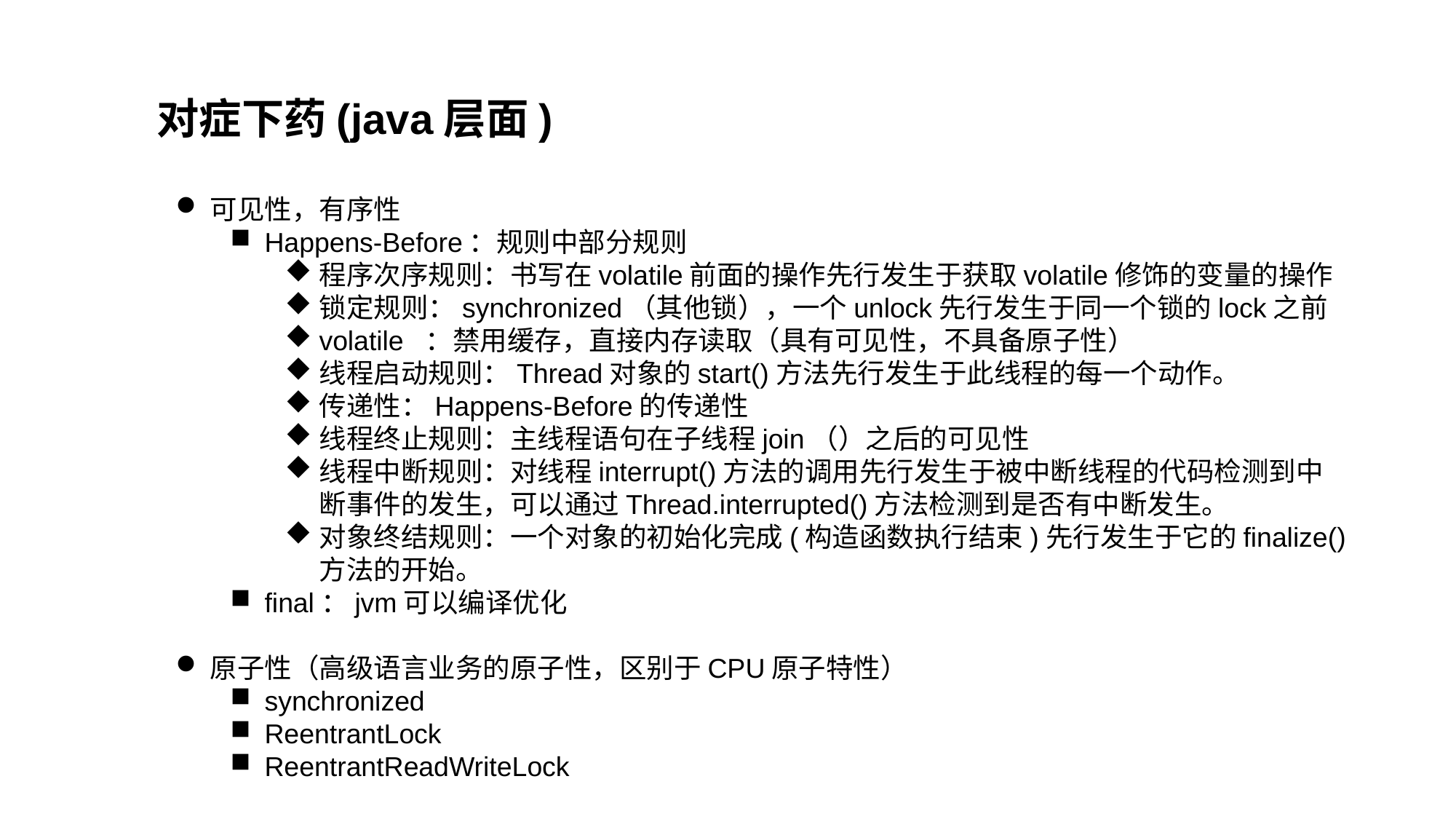

对症下药(java层面)
可见性，有序性
Happens-Before：规则中部分规则
程序次序规则：书写在volatile前面的操作先行发生于获取volatile修饰的变量的操作
锁定规则：synchronized（其他锁），一个unlock先行发生于同一个锁的lock之前
volatile  ：禁用缓存，直接内存读取（具有可见性，不具备原子性）
线程启动规则：Thread对象的start()方法先行发生于此线程的每一个动作。
传递性：Happens-Before的传递性
线程终止规则：主线程语句在子线程join（）之后的可见性
线程中断规则：对线程interrupt()方法的调用先行发生于被中断线程的代码检测到中断事件的发生，可以通过Thread.interrupted()方法检测到是否有中断发生。
对象终结规则：一个对象的初始化完成(构造函数执行结束)先行发生于它的finalize()方法的开始。
final：jvm可以编译优化

原子性（高级语言业务的原子性，区别于CPU原子特性）
synchronized
ReentrantLock
ReentrantReadWriteLock